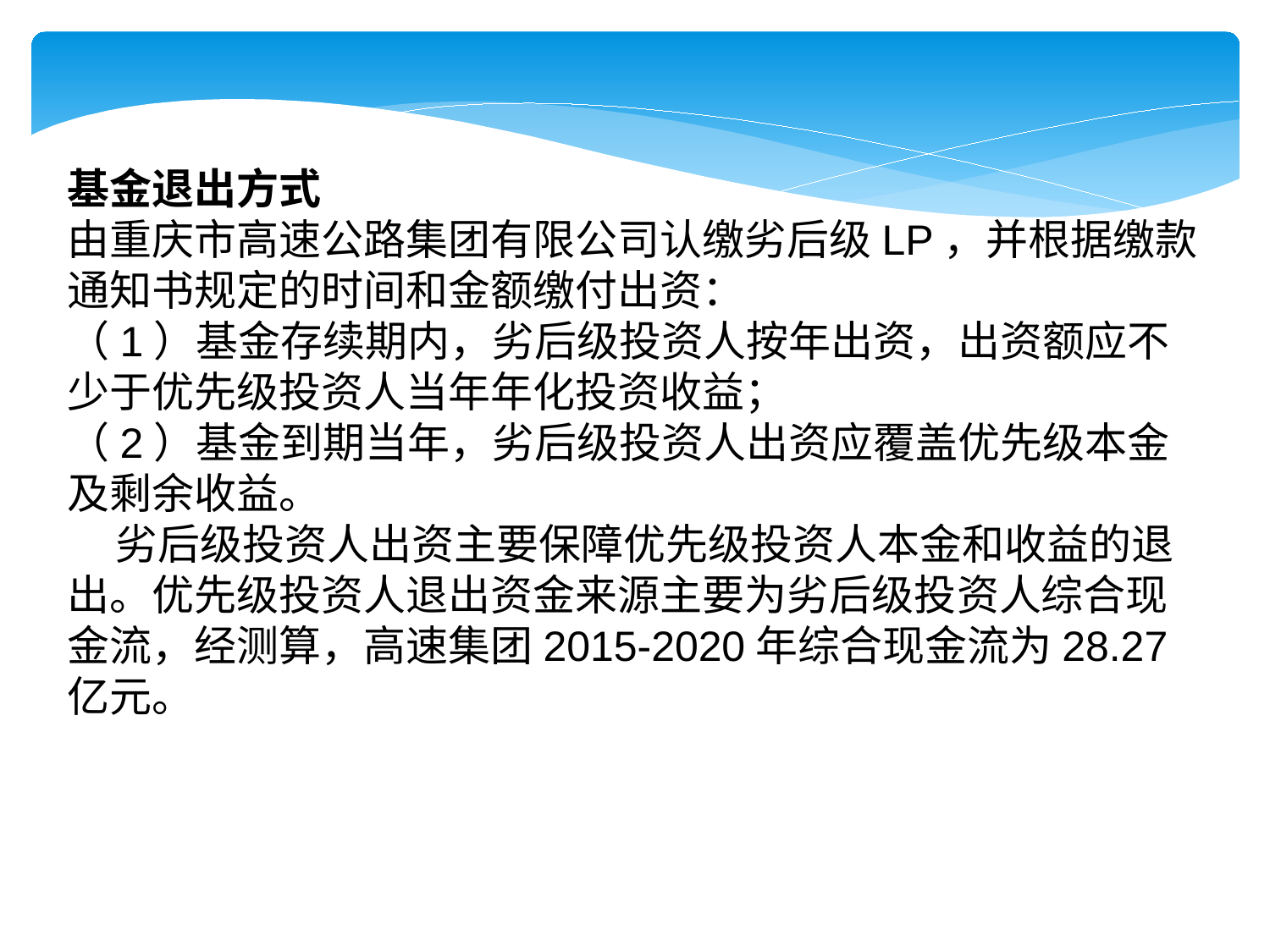

基金退出方式
由重庆市高速公路集团有限公司认缴劣后级LP，并根据缴款通知书规定的时间和金额缴付出资：
（1）基金存续期内，劣后级投资人按年出资，出资额应不少于优先级投资人当年年化投资收益；
（2）基金到期当年，劣后级投资人出资应覆盖优先级本金及剩余收益。
    劣后级投资人出资主要保障优先级投资人本金和收益的退出。优先级投资人退出资金来源主要为劣后级投资人综合现金流，经测算，高速集团2015-2020年综合现金流为28.27亿元。